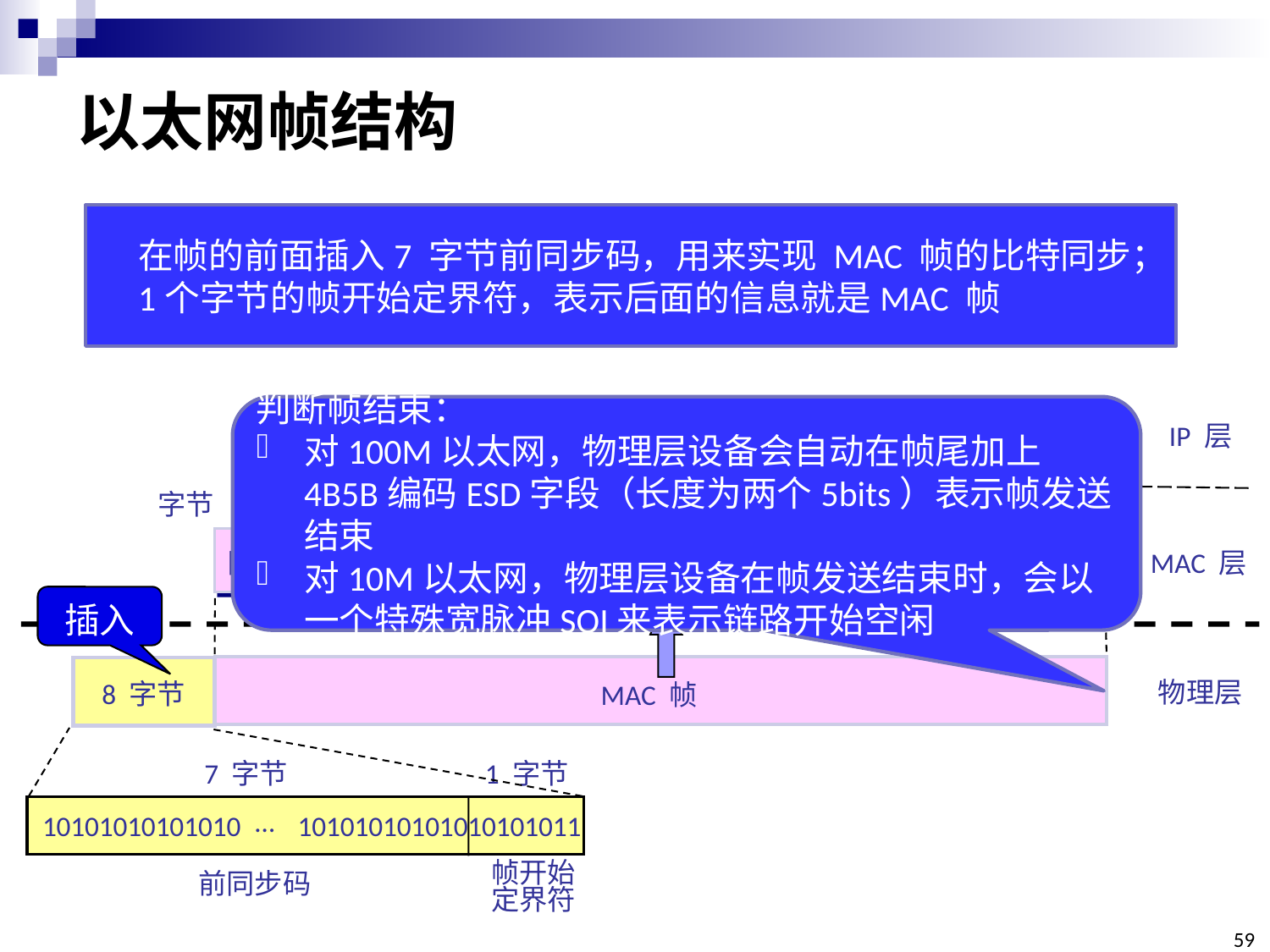

# 以太网帧结构
在帧的前面插入7 字节前同步码，用来实现 MAC 帧的比特同步；
1个字节的帧开始定界符，表示后面的信息就是MAC 帧
判断帧结束：
对100M以太网，物理层设备会自动在帧尾加上4B5B编码ESD字段（长度为两个5bits）表示帧发送结束
对10M以太网，物理层设备在帧发送结束时，会以一个特殊宽脉冲SOI来表示链路开始空闲
IP 数据报

IP 层
字节
46 ~ 1500
6
6
2
4

目的地址
源地址
类型
数        据
CRC

MAC 层

插入

8 字节

7 字节
1 字节

…
10101010101010         10101010101010101011
帧开始
定界符
前同步码

物理层
MAC 帧
59